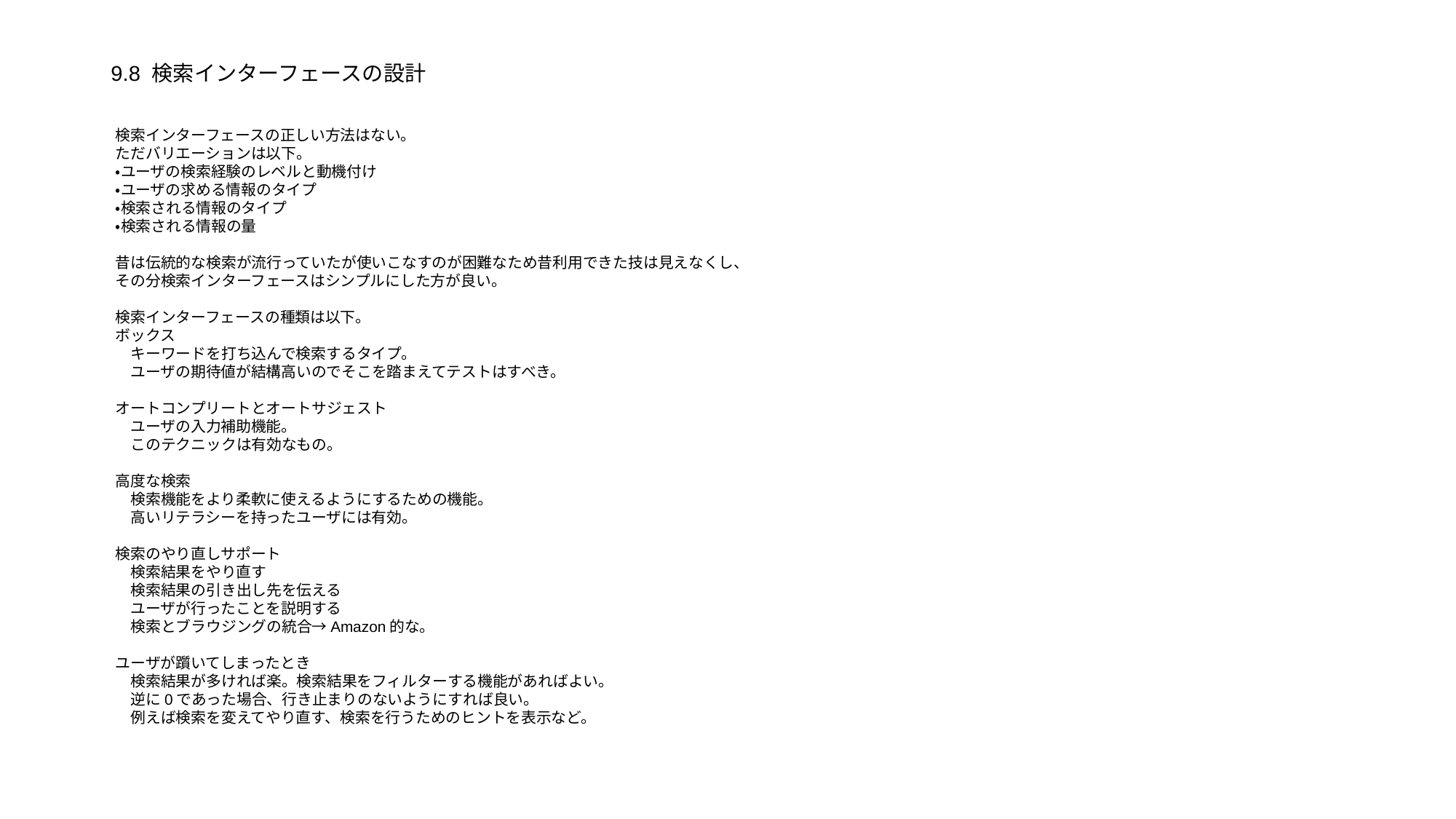

# 9.8 検索インターフェースの設計
検索インターフェースの正しい方法はない。
ただバリエーションは以下。
・ユーザの検索経験のレベルと動機付け
・ユーザの求める情報のタイプ
・検索される情報のタイプ
・検索される情報の量

昔は伝統的な検索が流行っていたが使いこなすのが困難なため昔利用できた技は見えなくし、
その分検索インターフェースはシンプルにした方が良い。

検索インターフェースの種類は以下。
ボックス
　キーワードを打ち込んで検索するタイプ。
　ユーザの期待値が結構高いのでそこを踏まえてテストはすべき。

オートコンプリートとオートサジェスト
　ユーザの入力補助機能。
　このテクニックは有効なもの。

高度な検索
　検索機能をより柔軟に使えるようにするための機能。
　高いリテラシーを持ったユーザには有効。

検索のやり直しサポート
　検索結果をやり直す
　検索結果の引き出し先を伝える
　ユーザが行ったことを説明する
　検索とブラウジングの統合→Amazon的な。

ユーザが躓いてしまったとき
　検索結果が多ければ楽。検索結果をフィルターする機能があればよい。
　逆に0であった場合、行き止まりのないようにすれば良い。
　例えば検索を変えてやり直す、検索を行うためのヒントを表示など。